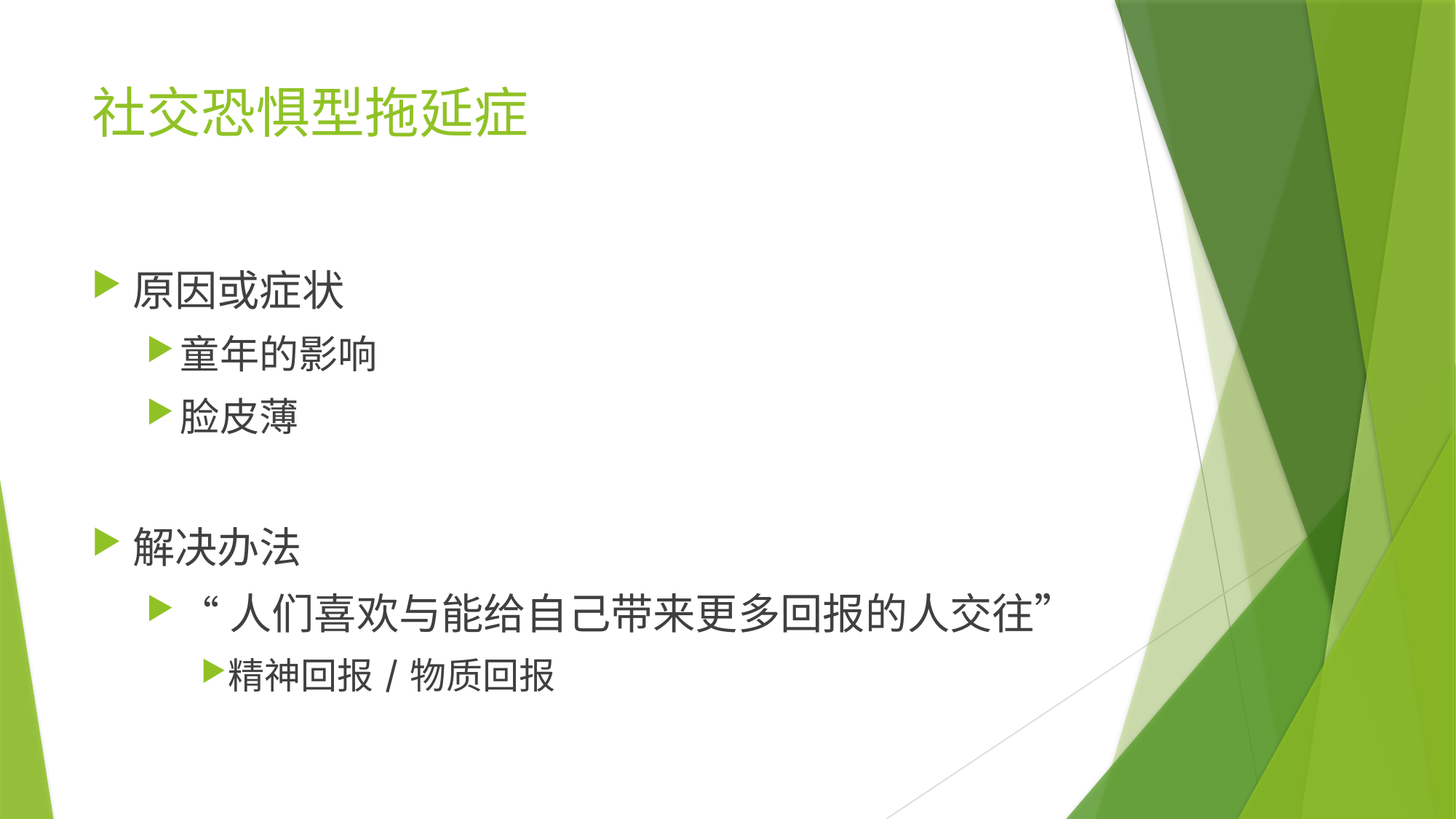

# 社交恐惧型拖延症
原因或症状
童年的影响
脸皮薄

解决办法
“人们喜欢与能给自己带来更多回报的人交往”
精神回报/物质回报